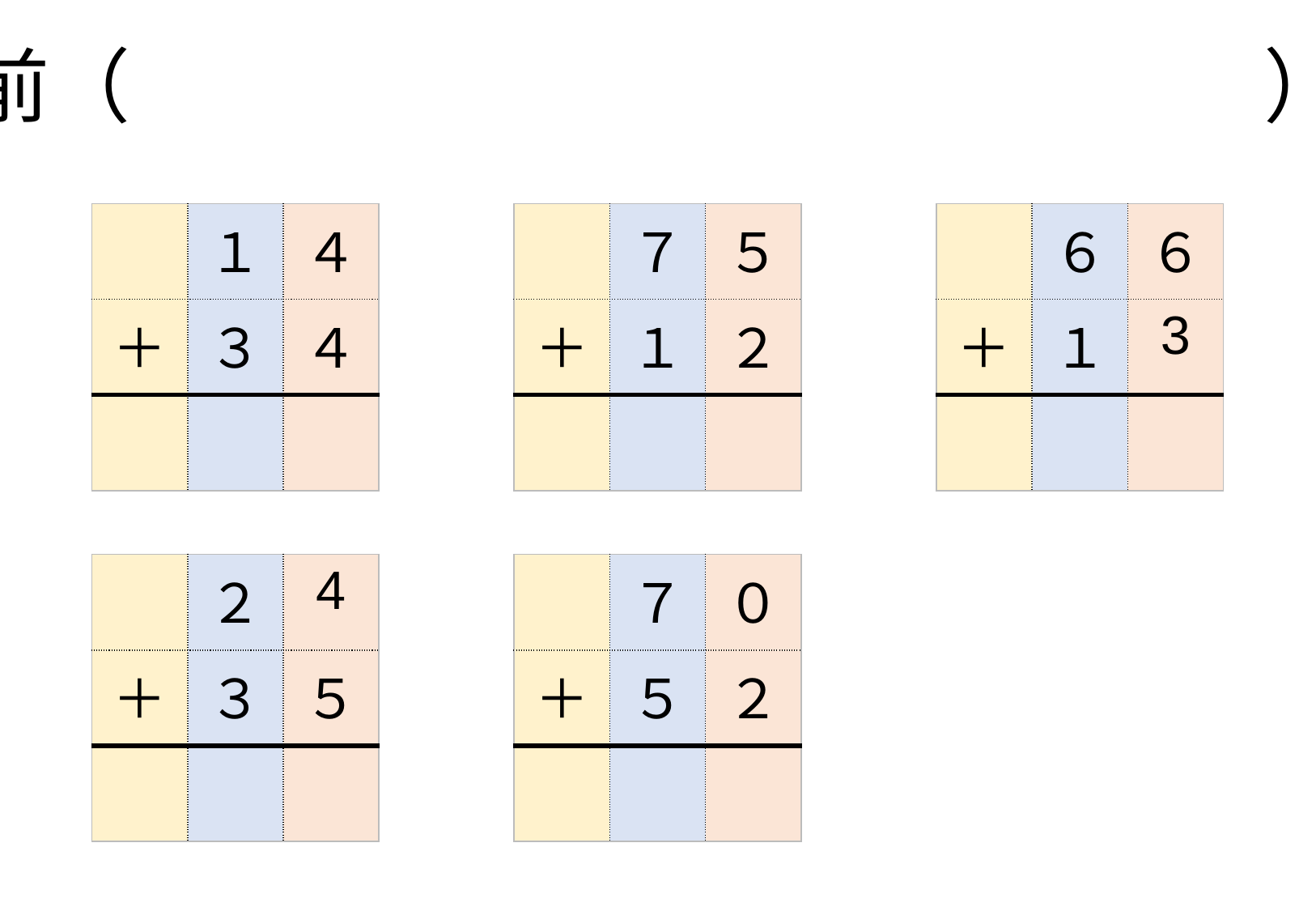

名前（　　　　　　　　　　　　　　）
|  | １ | ４ |
| --- | --- | --- |
| ＋ | ３ | ４ |
|  |  |  |
|  | ７ | ５ |
| --- | --- | --- |
| ＋ | １ | ２ |
|  |  |  |
|  | ６ | ６ |
| --- | --- | --- |
| ＋ | １ | 3 |
|  |  |  |
|  | ２ | 4 |
| --- | --- | --- |
| ＋ | ３ | ５ |
|  |  |  |
|  | ７ | ０ |
| --- | --- | --- |
| ＋ | ５ | ２ |
|  |  |  |